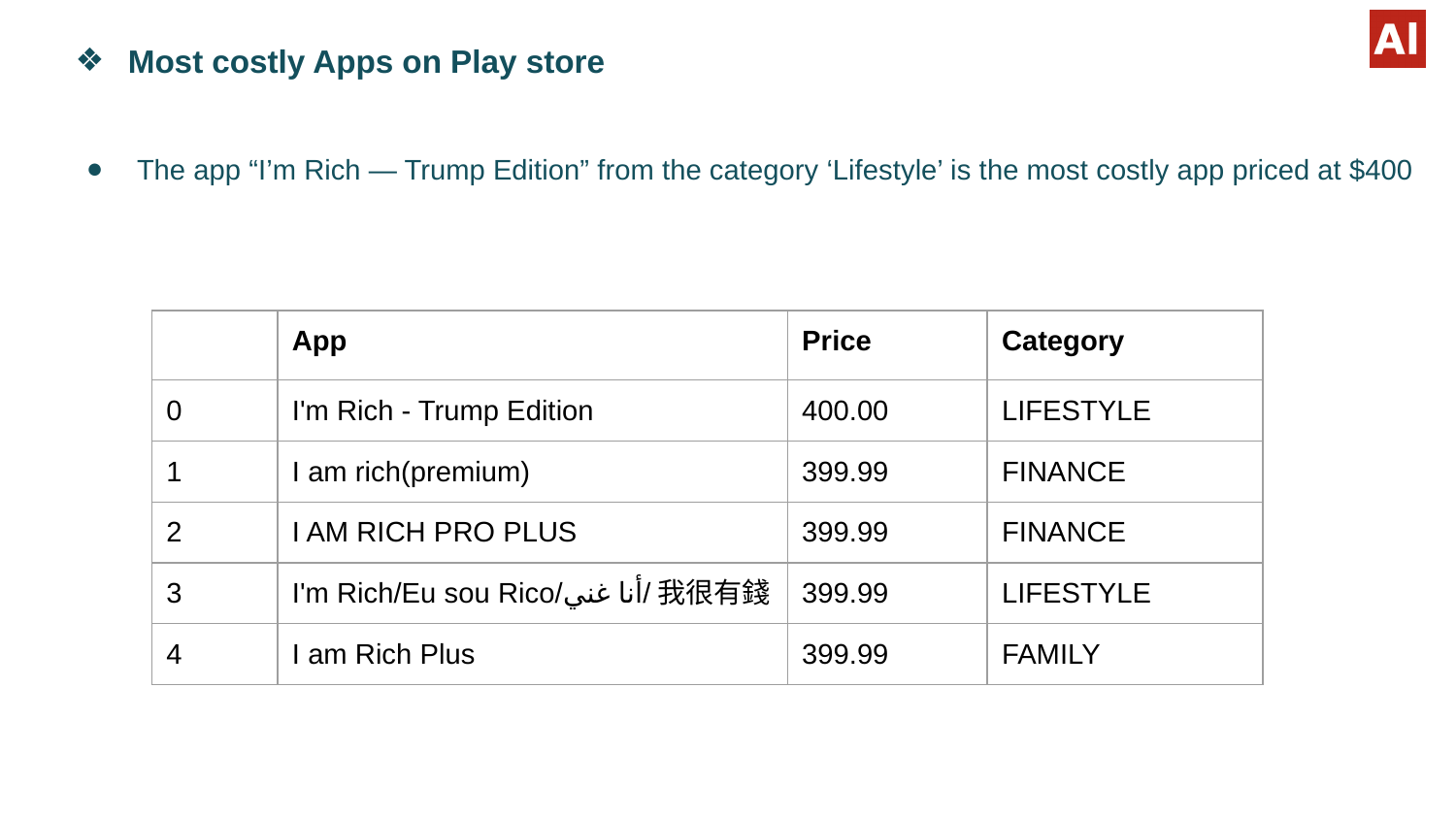

# Most costly Apps on Play store
The app “I’m Rich — Trump Edition” from the category ‘Lifestyle’ is the most costly app priced at $400

|  | App | Price | Category |
| --- | --- | --- | --- |
| 0 | I'm Rich - Trump Edition | 400.00 | LIFESTYLE |
| 1 | I am rich(premium) | 399.99 | FINANCE |
| 2 | I AM RICH PRO PLUS | 399.99 | FINANCE |
| 3 | I'm Rich/Eu sou Rico/أنا غني/我很有錢 | 399.99 | LIFESTYLE |
| 4 | I am Rich Plus | 399.99 | FAMILY |